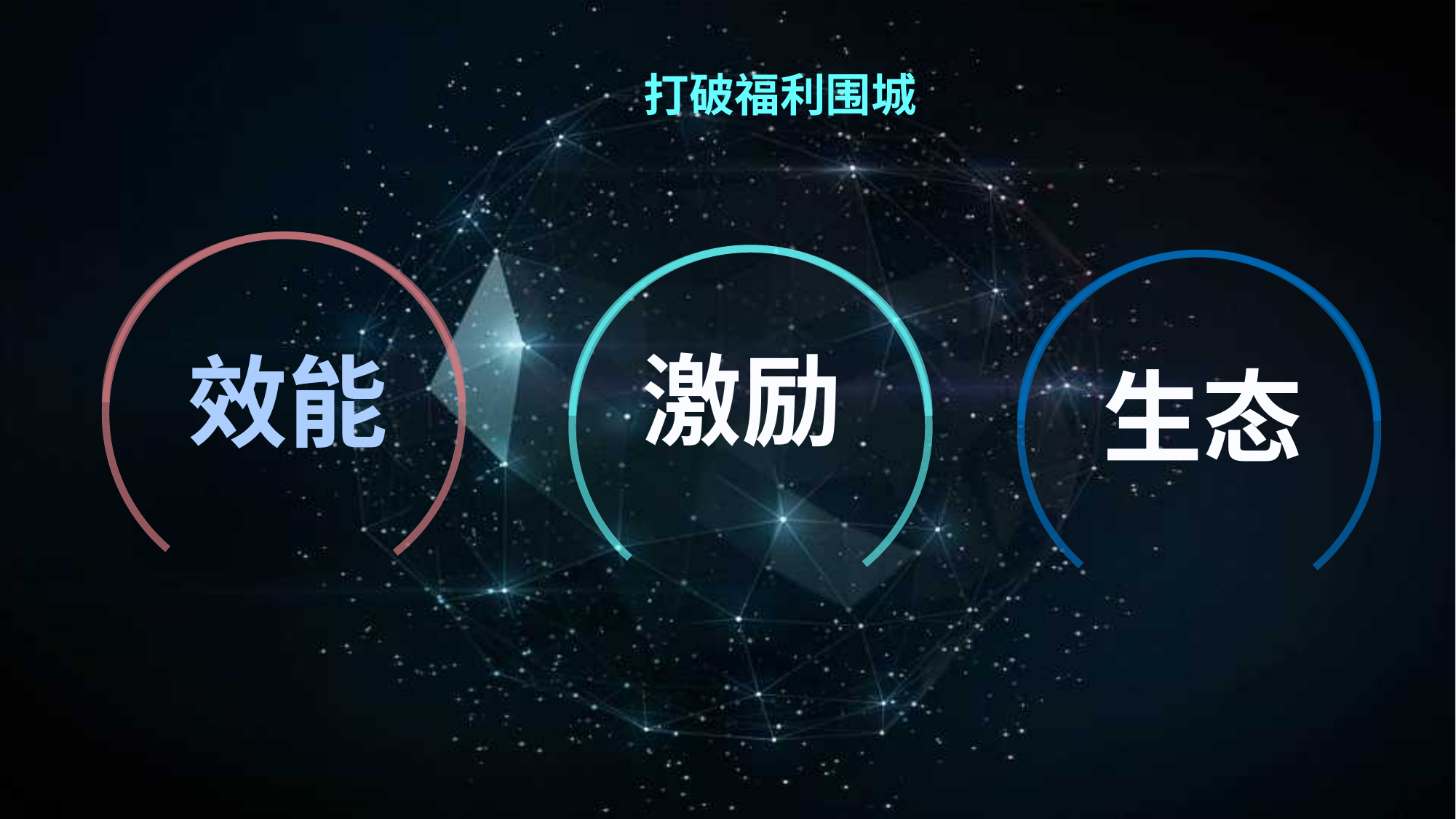

| 打破福利围城 |
| --- |

激励
效能
生态